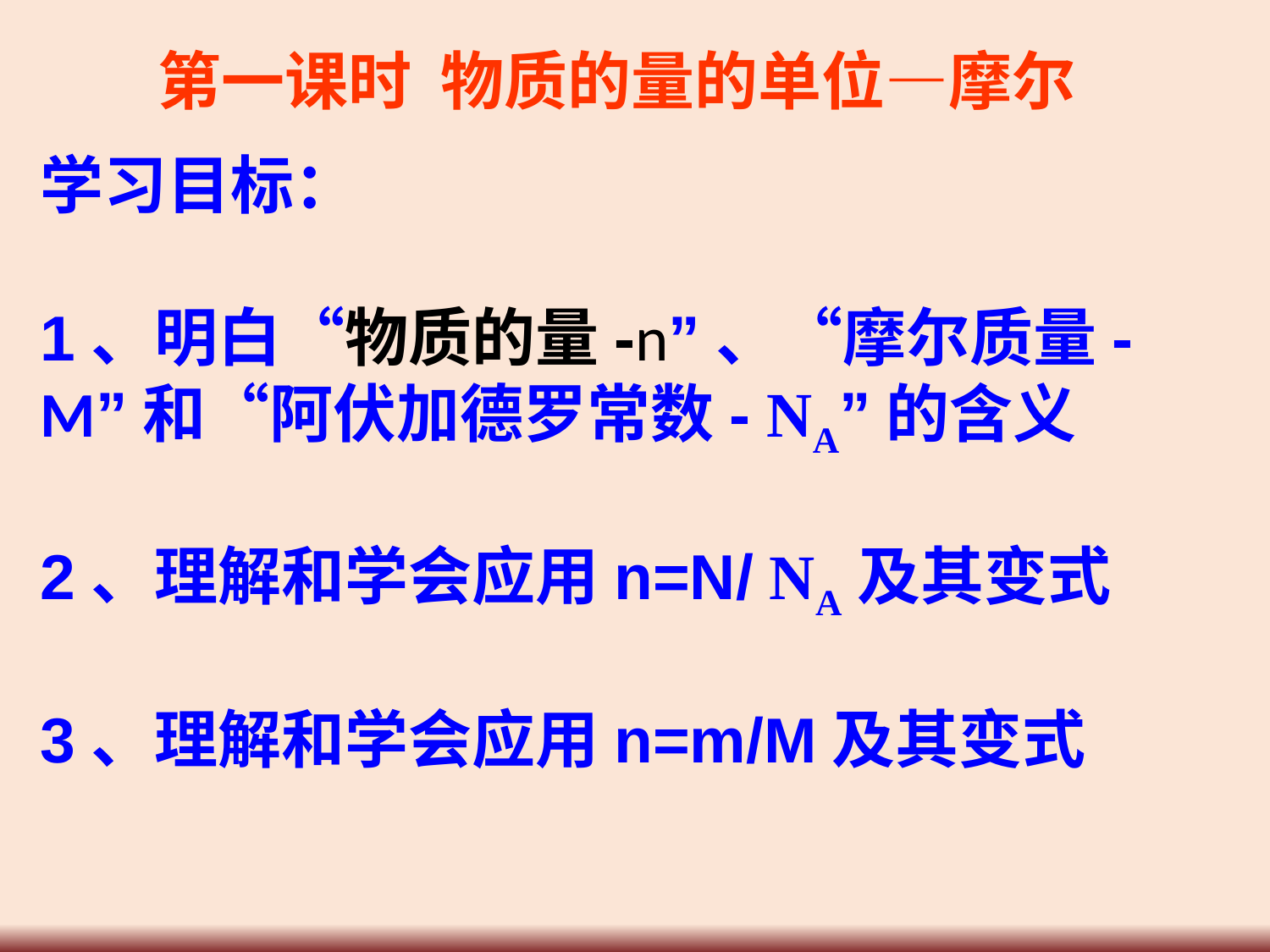

第一课时  物质的量的单位—摩尔
学习目标：

1、明白“物质的量-n”、“摩尔质量-M”和“阿伏加德罗常数- NA”的含义

2、理解和学会应用n=N/ NA及其变式

3、理解和学会应用n=m/M及其变式